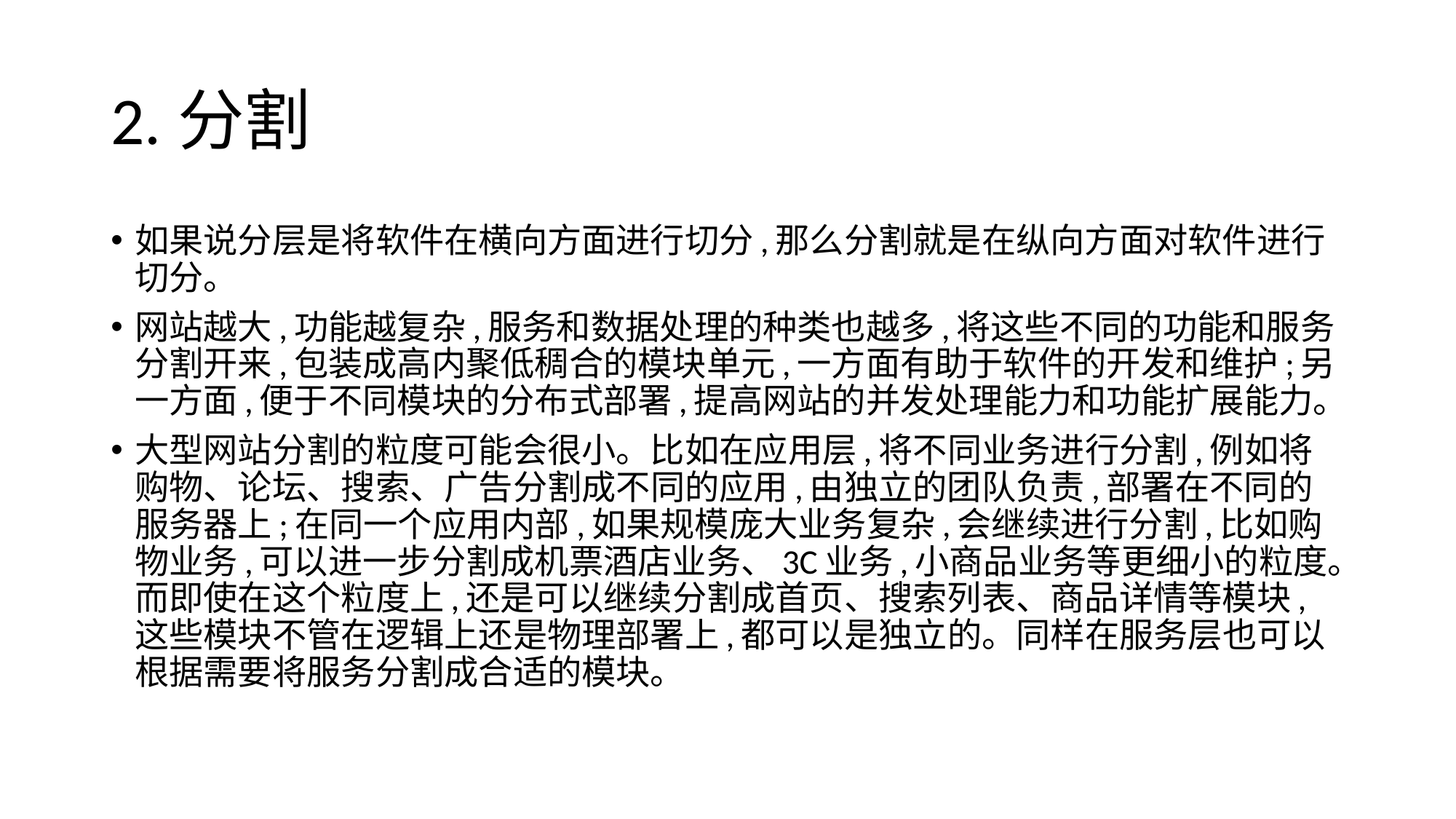

# 2.分割
如果说分层是将软件在横向方面进行切分,那么分割就是在纵向方面对软件进行切分。
网站越大,功能越复杂,服务和数据处理的种类也越多,将这些不同的功能和服务分割开来,包装成高内聚低稠合的模块单元,一方面有助于软件的开发和维护;另一方面,便于不同模块的分布式部署,提高网站的并发处理能力和功能扩展能力。
大型网站分割的粒度可能会很小。比如在应用层,将不同业务进行分割,例如将购物、论坛、搜索、广告分割成不同的应用,由独立的团队负责,部署在不同的服务器上;在同一个应用内部,如果规模庞大业务复杂,会继续进行分割,比如购物业务,可以进一步分割成机票酒店业务、3C业务,小商品业务等更细小的粒度。而即使在这个粒度上,还是可以继续分割成首页、搜索列表、商品详情等模块,这些模块不管在逻辑上还是物理部署上,都可以是独立的。同样在服务层也可以根据需要将服务分割成合适的模块。